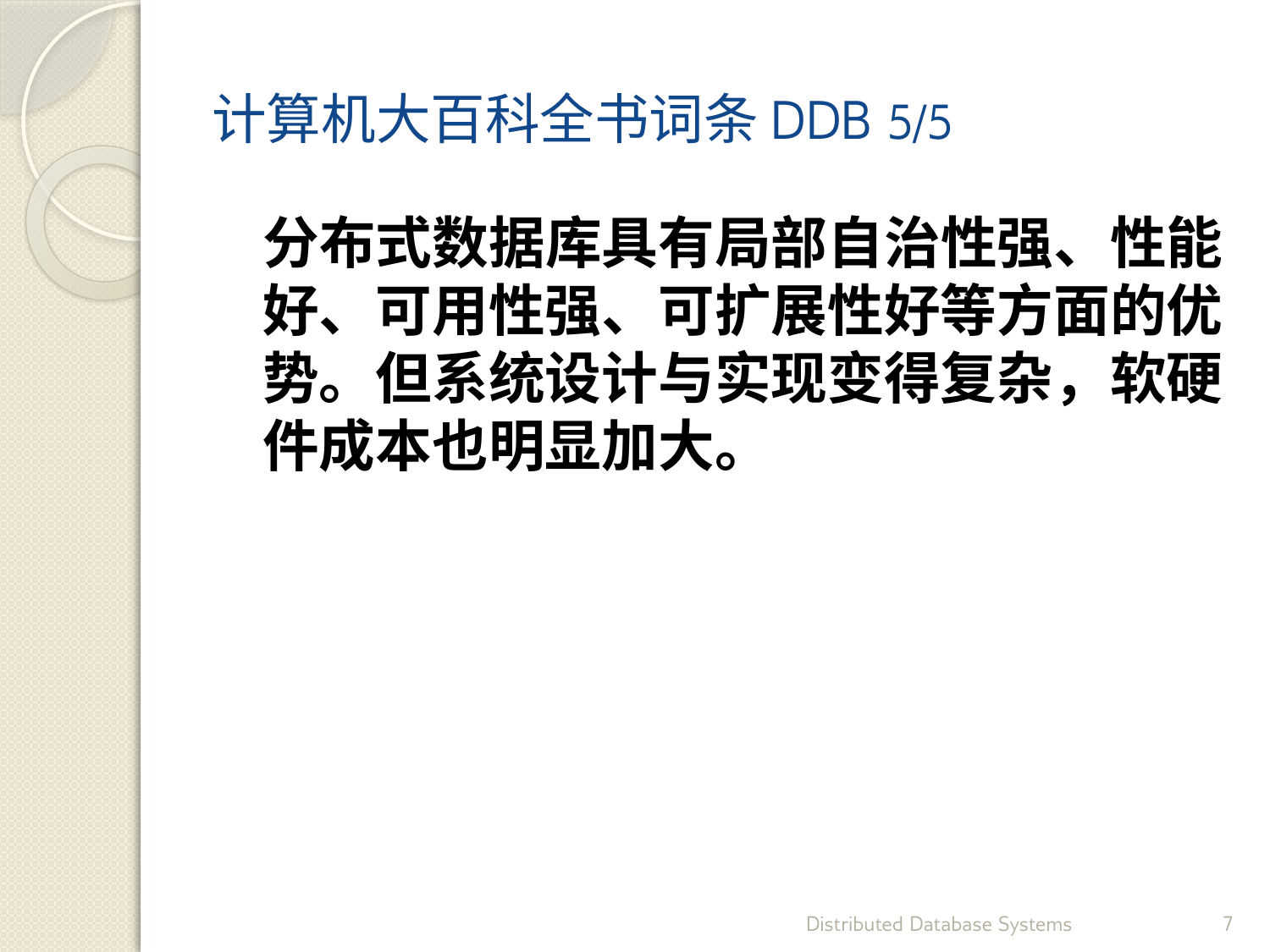

# 计算机大百科全书词条DDB 5/5
  分布式数据库具有局部自治性强、性能好、可用性强、可扩展性好等方面的优势。但系统设计与实现变得复杂，软硬件成本也明显加大。
Distributed Database Systems
7